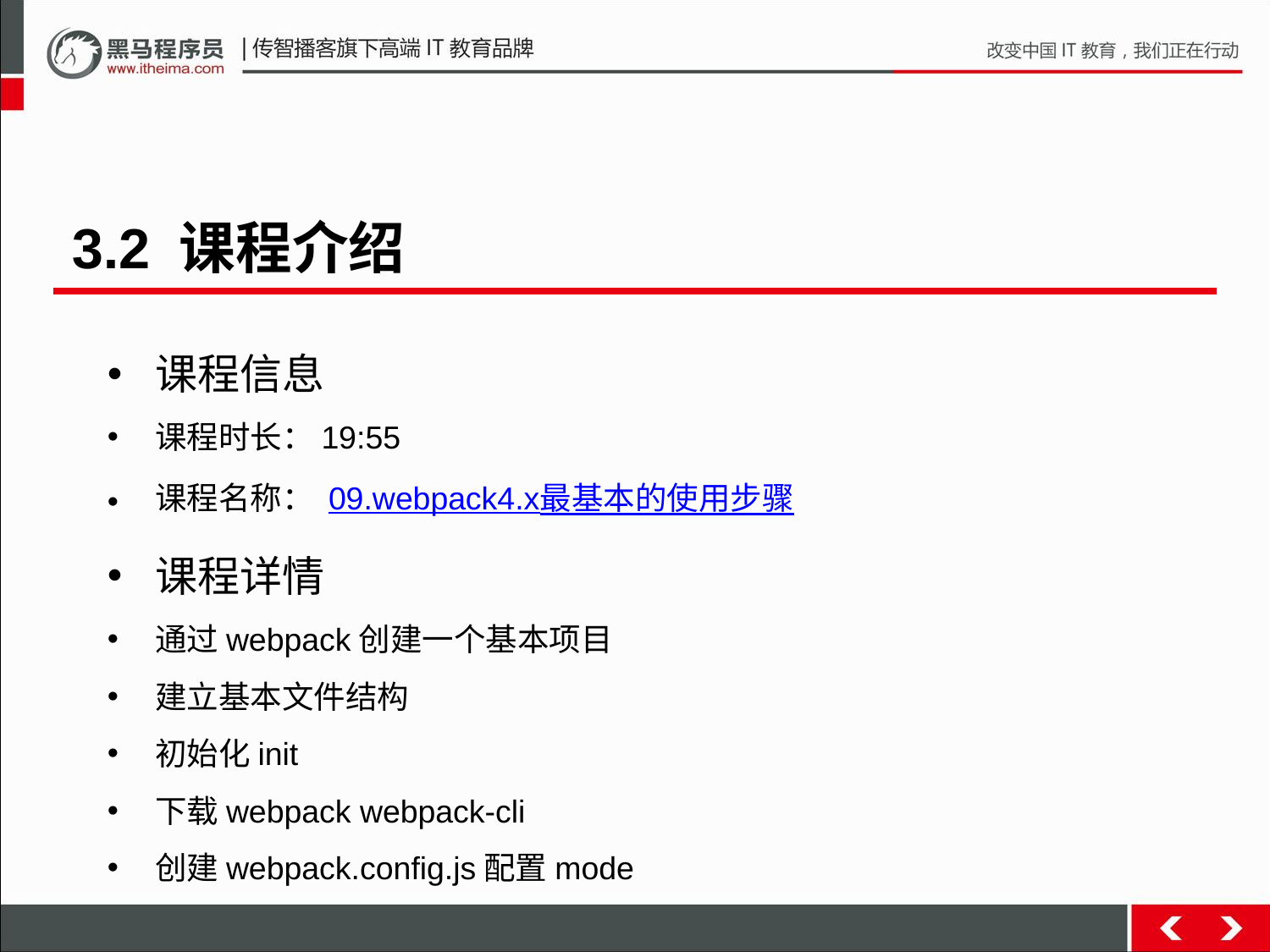

3.2 课程介绍
课程信息
课程时长：19:55
课程名称： 09.webpack4.x最基本的使用步骤
课程详情
通过webpack创建一个基本项目
建立基本文件结构
初始化init
下载webpack webpack-cli
创建webpack.config.js配置mode